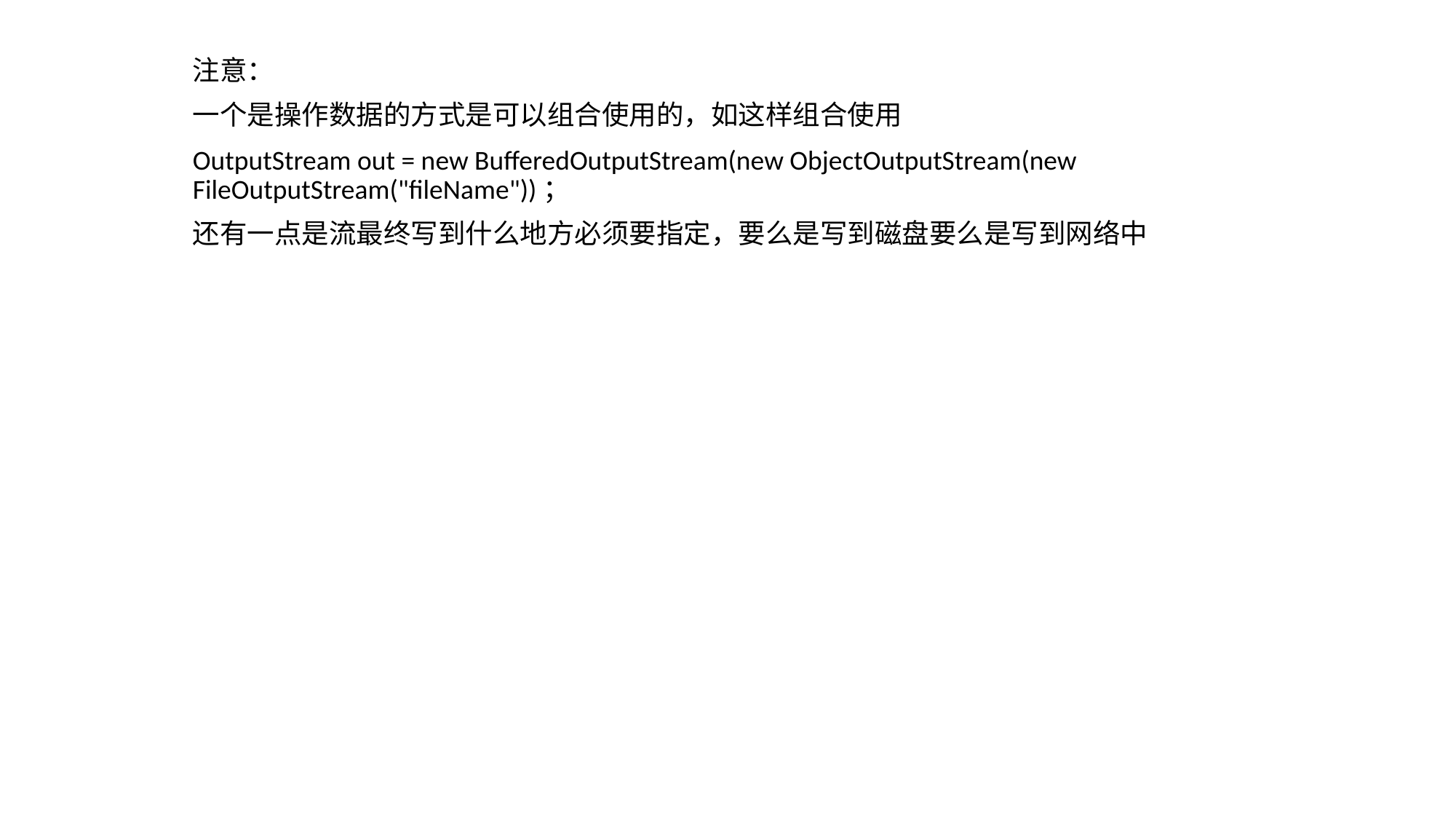

注意：
一个是操作数据的方式是可以组合使用的，如这样组合使用
OutputStream out = new BufferedOutputStream(new ObjectOutputStream(new FileOutputStream("fileName"))；
还有一点是流最终写到什么地方必须要指定，要么是写到磁盘要么是写到网络中